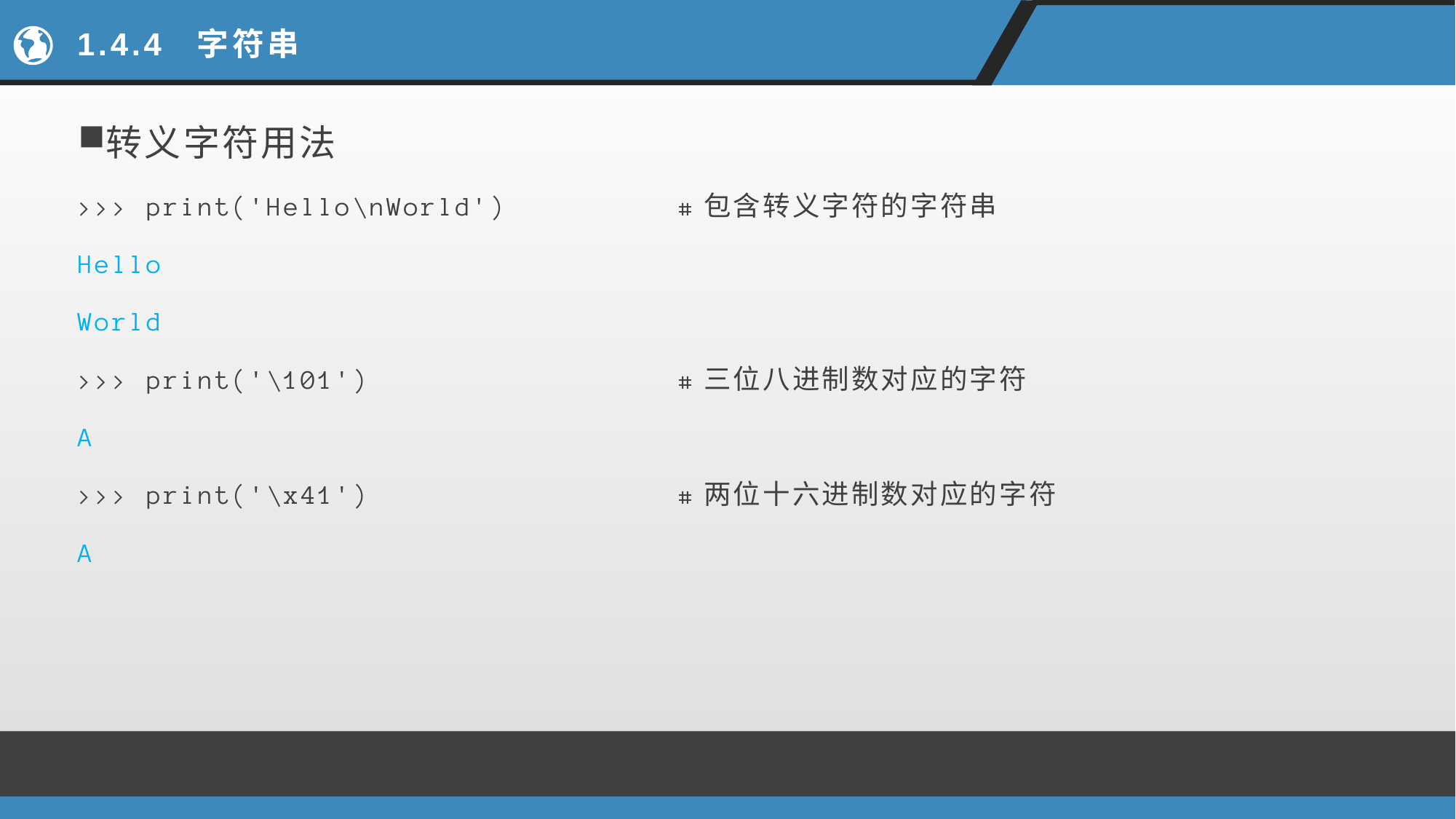

# 1.4.4  字符串

转义字符用法
>>> print('Hello\nWorld')          #包含转义字符的字符串
Hello
World
>>> print('\101')                  #三位八进制数对应的字符
A
>>> print('\x41')                  #两位十六进制数对应的字符
A